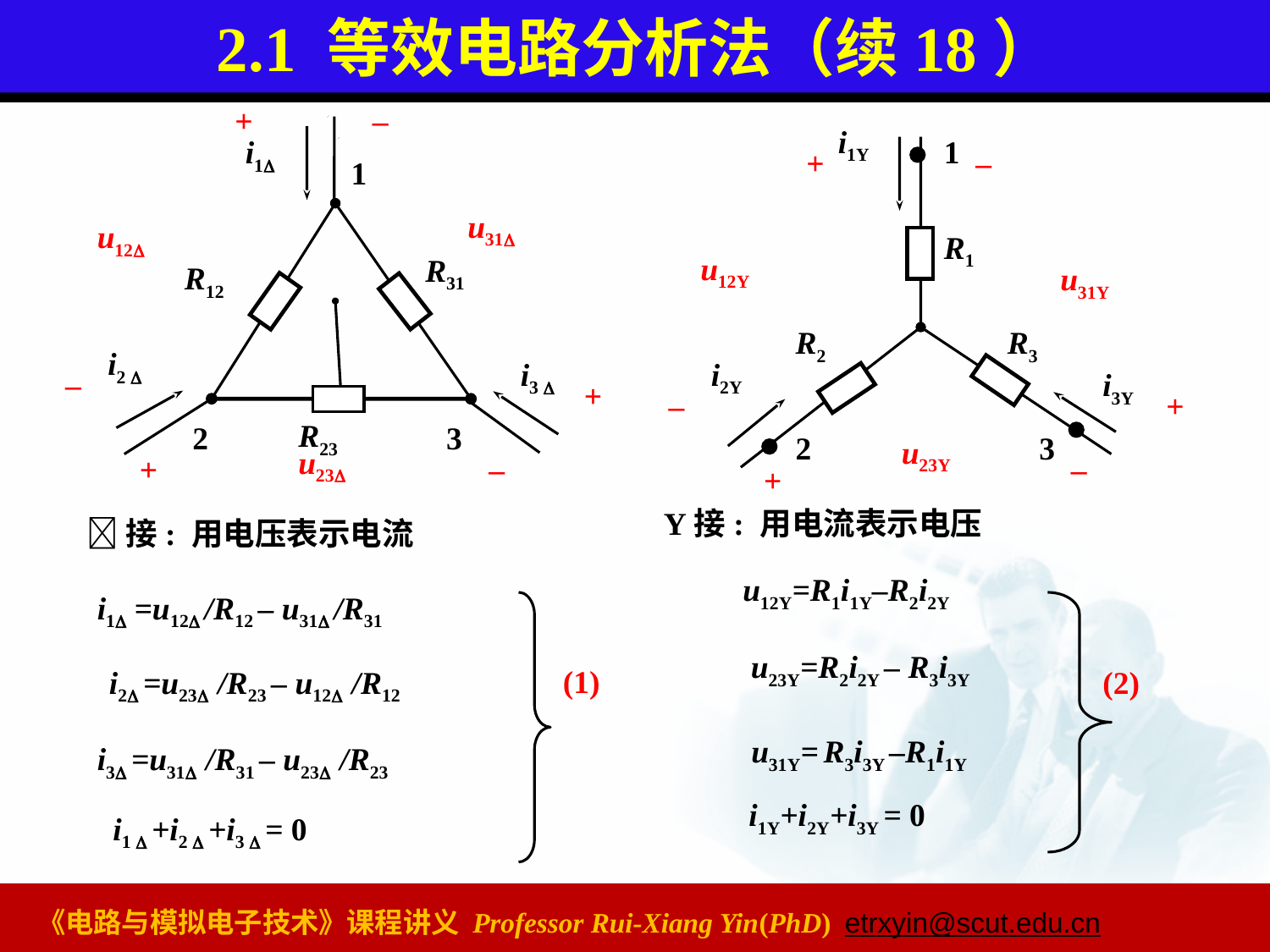

# 2.1 等效电路分析法（续18）
+
–

i1Δ

1
u31Δ

u12Δ
R31
R12

i2 Δ
i3 Δ
–
+

R23
2
3
u23Δ
+
–
i1Y
1
+

–

R1

u12Y
u31Y
R2
R3

i2Y

i3Y

–
+

2
3

u23Y

–
+
Y接: 用电流表示电压
u12Y=R1i1Y–R2i2Y

u23Y=R2i2Y – R3i3Y
(2)
u31Y= R3i3Y –R1i1Y
i1Y+i2Y+i3Y = 0
Δ接: 用电压表示电流
i1Δ =u12Δ /R12 – u31Δ /R31

(1)
i2Δ =u23Δ  /R23 – u12Δ  /R12
i3Δ =u31Δ  /R31 – u23Δ  /R23
i1 Δ +i2 Δ +i3 Δ = 0